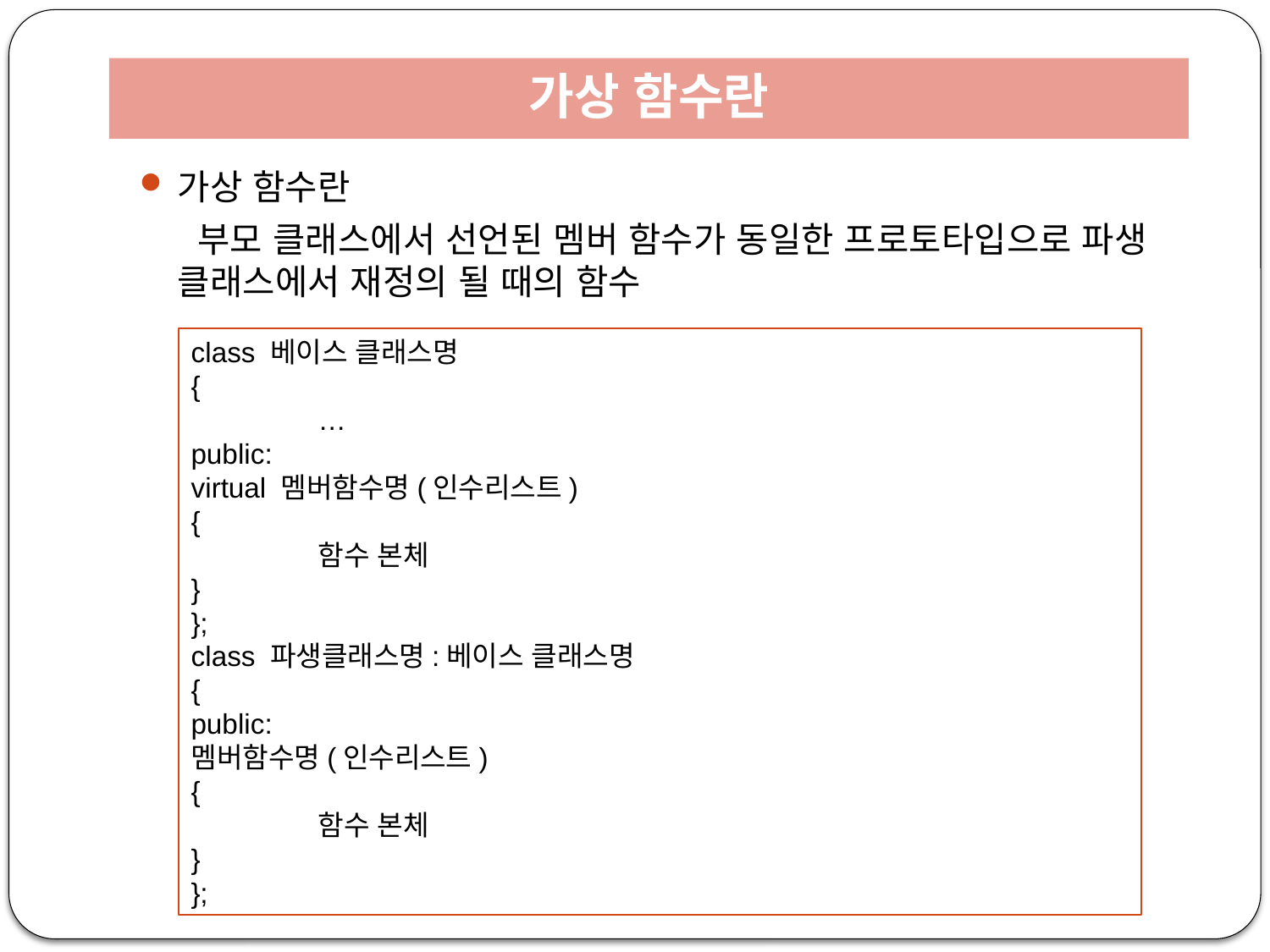

# 가상 함수란
가상 함수란
     부모 클래스에서 선언된 멤버 함수가 동일한 프로토타입으로 파생 클래스에서 재정의 될 때의 함수

class 베이스 클래스명
{
	…
public:
virtual 멤버함수명(인수리스트)
{
	함수 본체
}
};
class 파생클래스명:베이스 클래스명
{
public:
멤버함수명(인수리스트)
{
	함수 본체
}
};